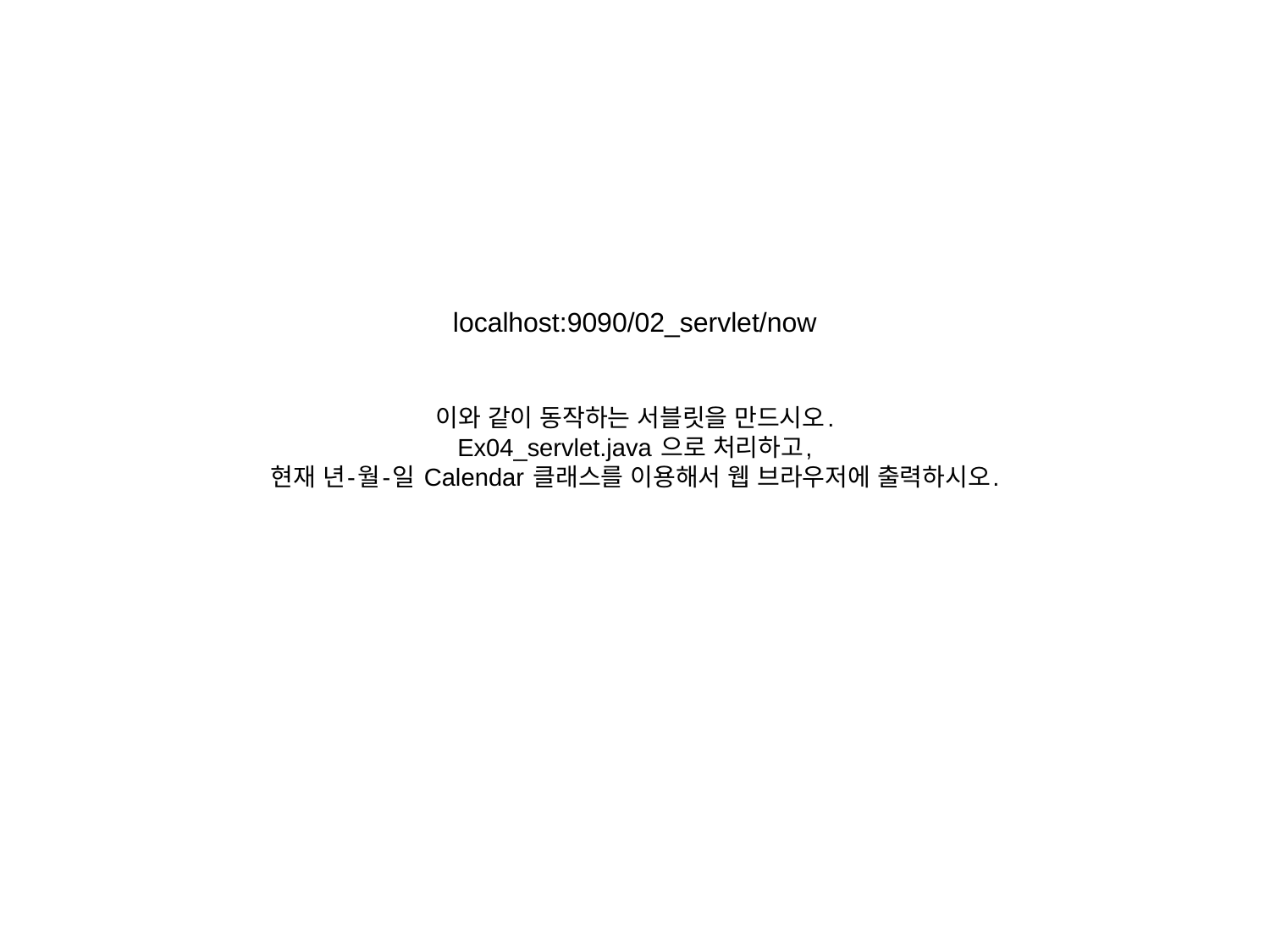

# localhost:9090/02_servlet/now 이와 같이 동작하는 서블릿을 만드시오. Ex04_servlet.java 으로 처리하고, 현재 년-월-일 Calendar 클래스를 이용해서 웹 브라우저에 출력하시오.